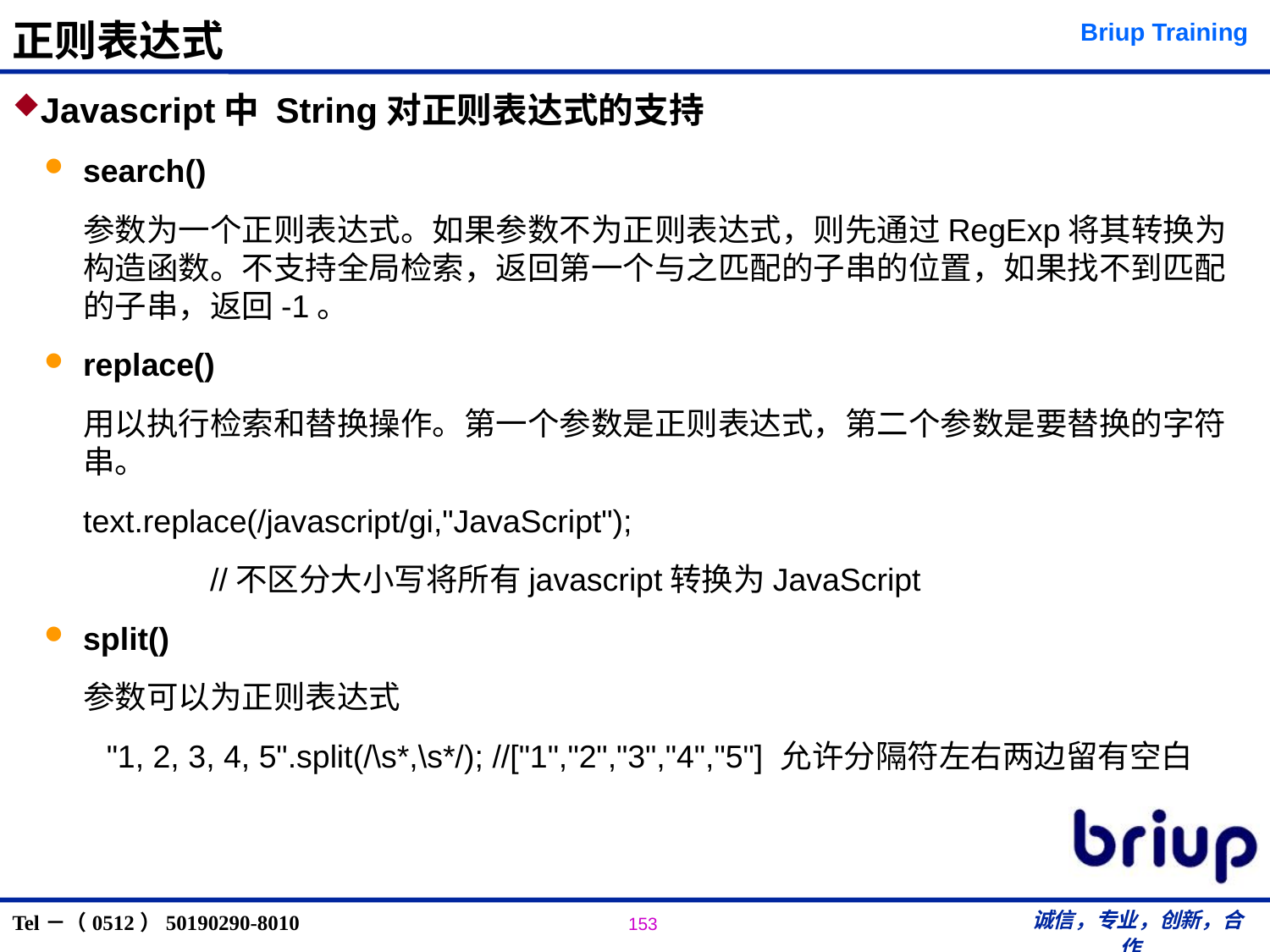

# 正则表达式
Javascript中 String对正则表达式的支持
search()
	参数为一个正则表达式。如果参数不为正则表达式，则先通过RegExp将其转换为构造函数。不支持全局检索，返回第一个与之匹配的子串的位置，如果找不到匹配的子串，返回-1。
replace()
	用以执行检索和替换操作。第一个参数是正则表达式，第二个参数是要替换的字符串。
	text.replace(/javascript/gi,"JavaScript");
		//不区分大小写将所有javascript转换为JavaScript
split()
	参数可以为正则表达式
       "1, 2, 3, 4, 5".split(/\s*,\s*/); //["1","2","3","4","5"] 允许分隔符左右两边留有空白